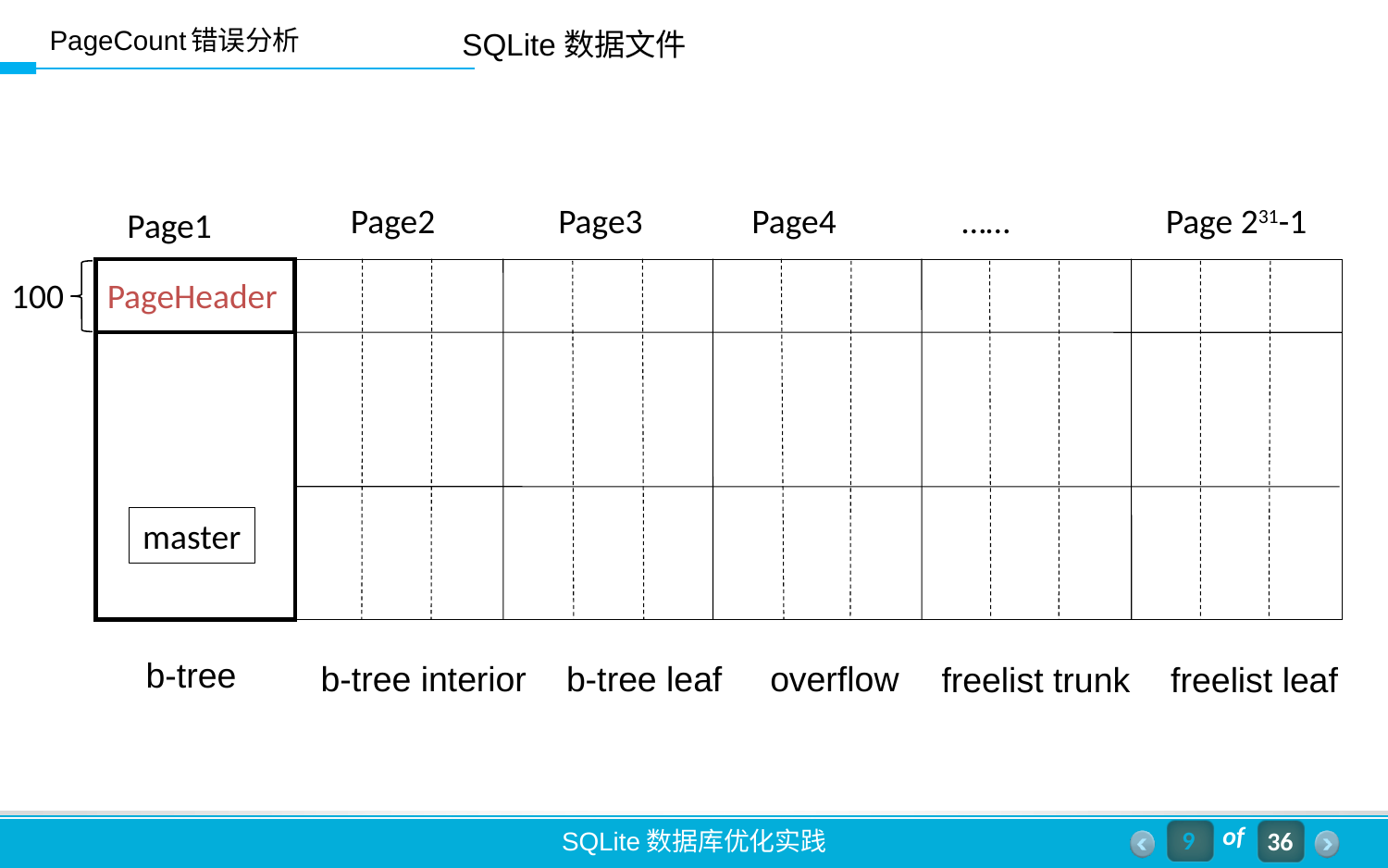

# PageCount错误分析
SQLite数据文件

Page3
Page4
……
Page 231-1
Page2
Page1

100
PageHeader

master
b-tree
b-tree interior
b-tree leaf
overflow
freelist trunk
freelist leaf
9